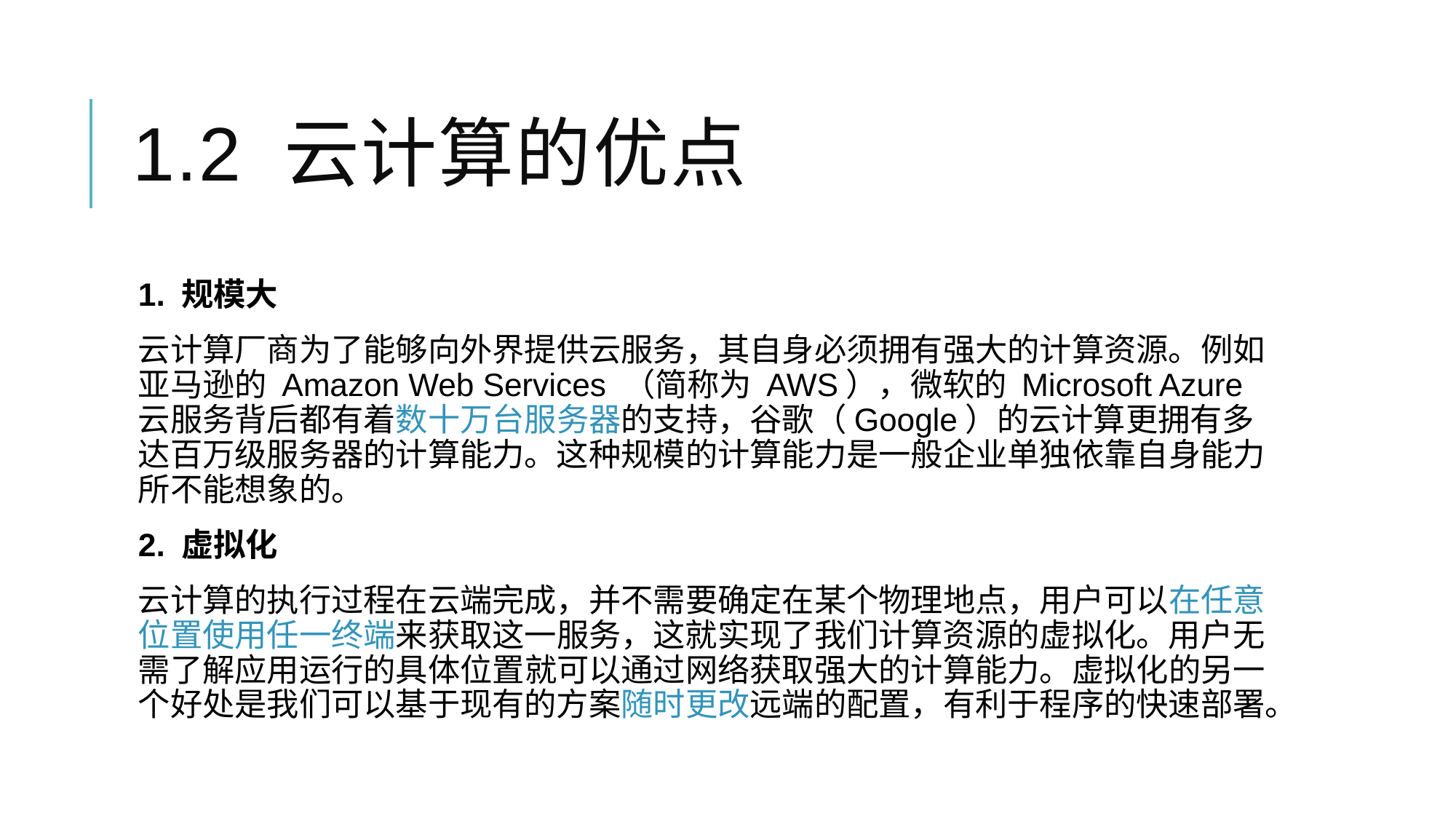

# 1.2 云计算的优点
1. 规模大
云计算厂商为了能够向外界提供云服务，其自身必须拥有强大的计算资源。例如亚马逊的 Amazon Web Services （简称为 AWS），微软的 Microsoft Azure 云服务背后都有着数十万台服务器的支持，谷歌（Google）的云计算更拥有多达百万级服务器的计算能力。这种规模的计算能力是一般企业单独依靠自身能力所不能想象的。
2. 虚拟化
云计算的执行过程在云端完成，并不需要确定在某个物理地点，用户可以在任意位置使用任一终端来获取这一服务，这就实现了我们计算资源的虚拟化。用户无需了解应用运行的具体位置就可以通过网络获取强大的计算能力。虚拟化的另一个好处是我们可以基于现有的方案随时更改远端的配置，有利于程序的快速部署。